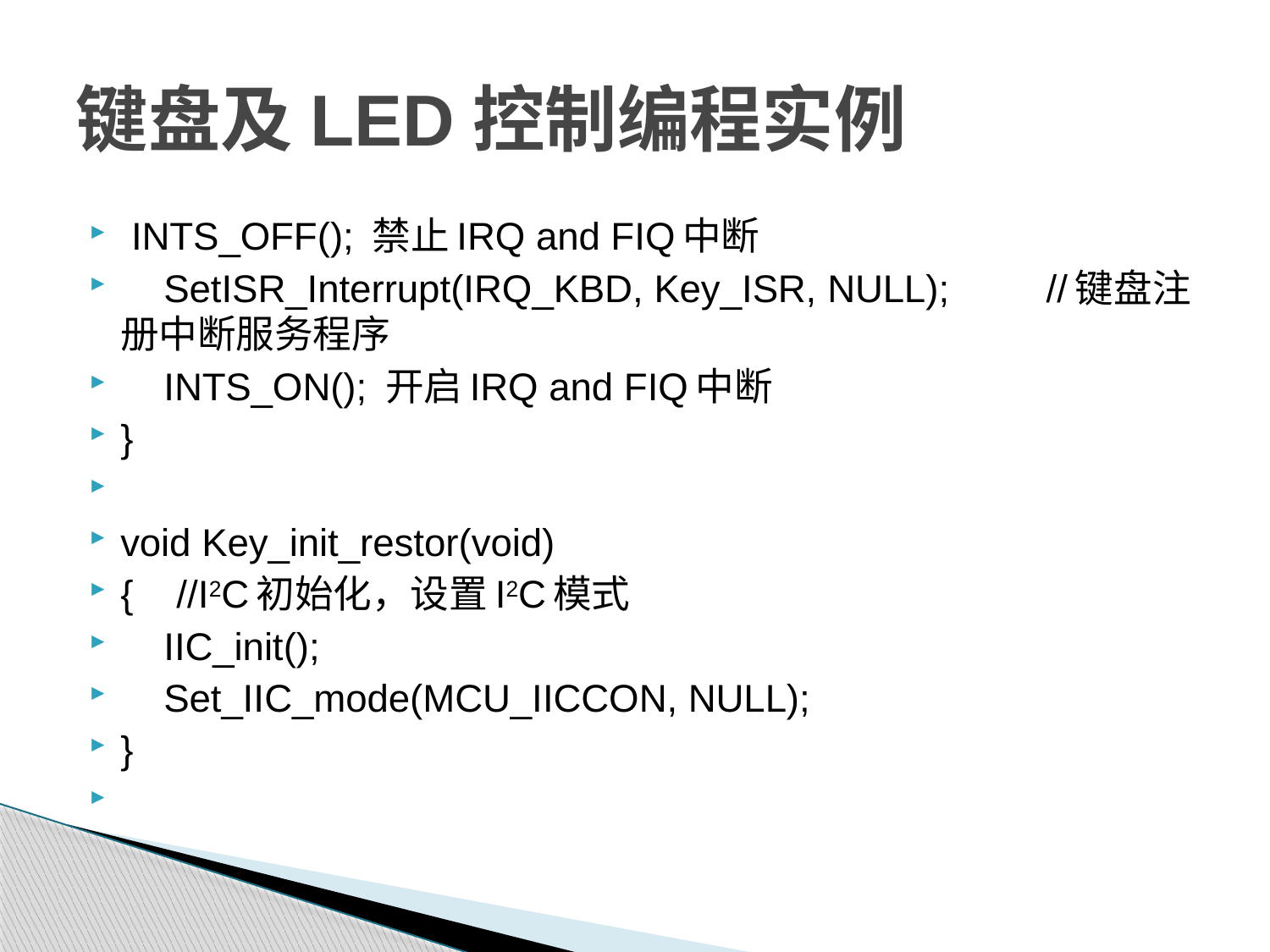

# 键盘及LED控制编程实例
 INTS_OFF(); 禁止IRQ and FIQ中断
    SetISR_Interrupt(IRQ_KBD, Key_ISR, NULL);	//键盘注册中断服务程序
    INTS_ON(); 开启IRQ and FIQ中断
}

void Key_init_restor(void)
{    //I2C初始化，设置I2C模式
    IIC_init();
    Set_IIC_mode(MCU_IICCON, NULL);
}